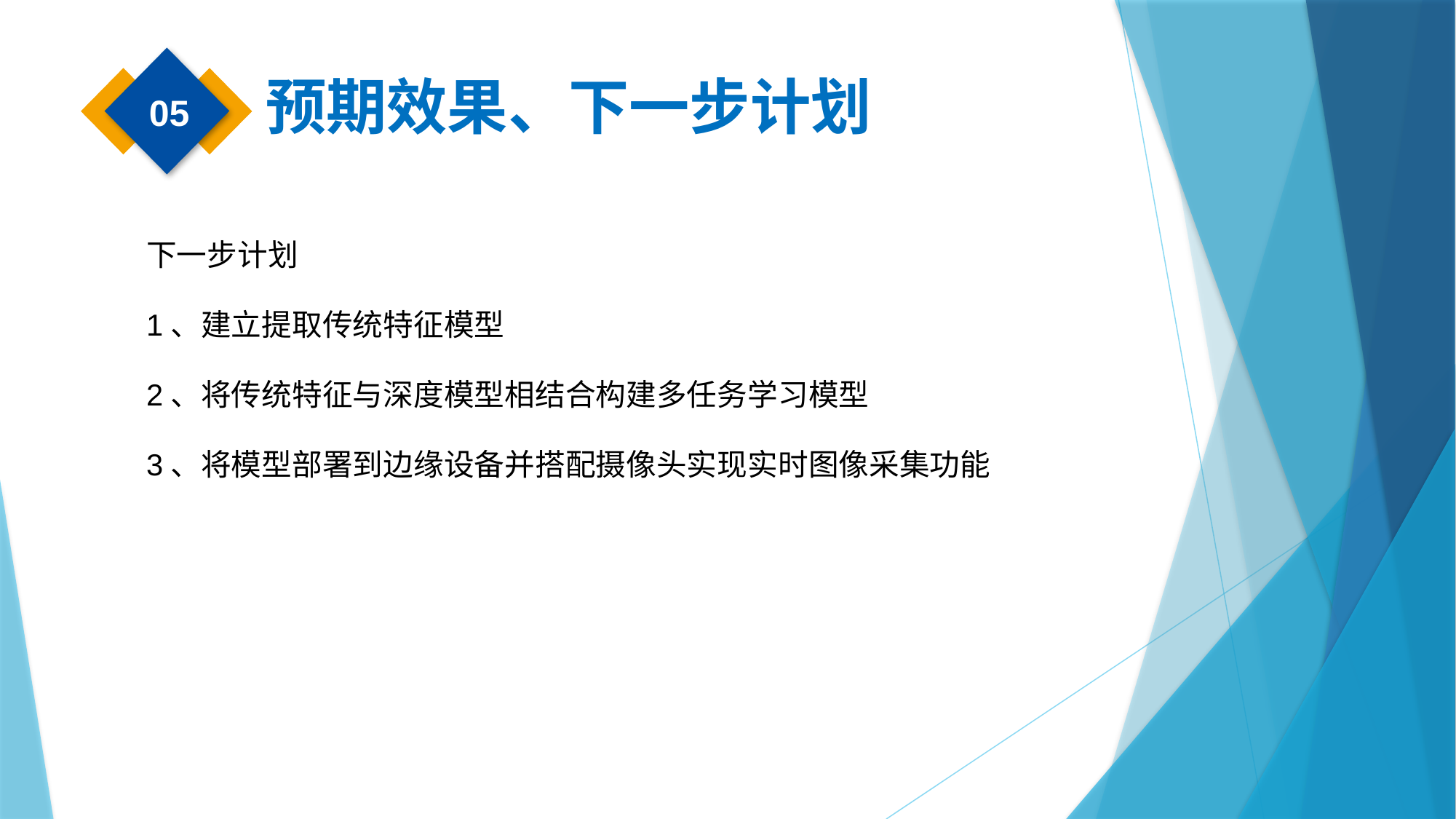

05
预期效果、下一步计划
下一步计划
1、建立提取传统特征模型
2、将传统特征与深度模型相结合构建多任务学习模型
3、将模型部署到边缘设备并搭配摄像头实现实时图像采集功能